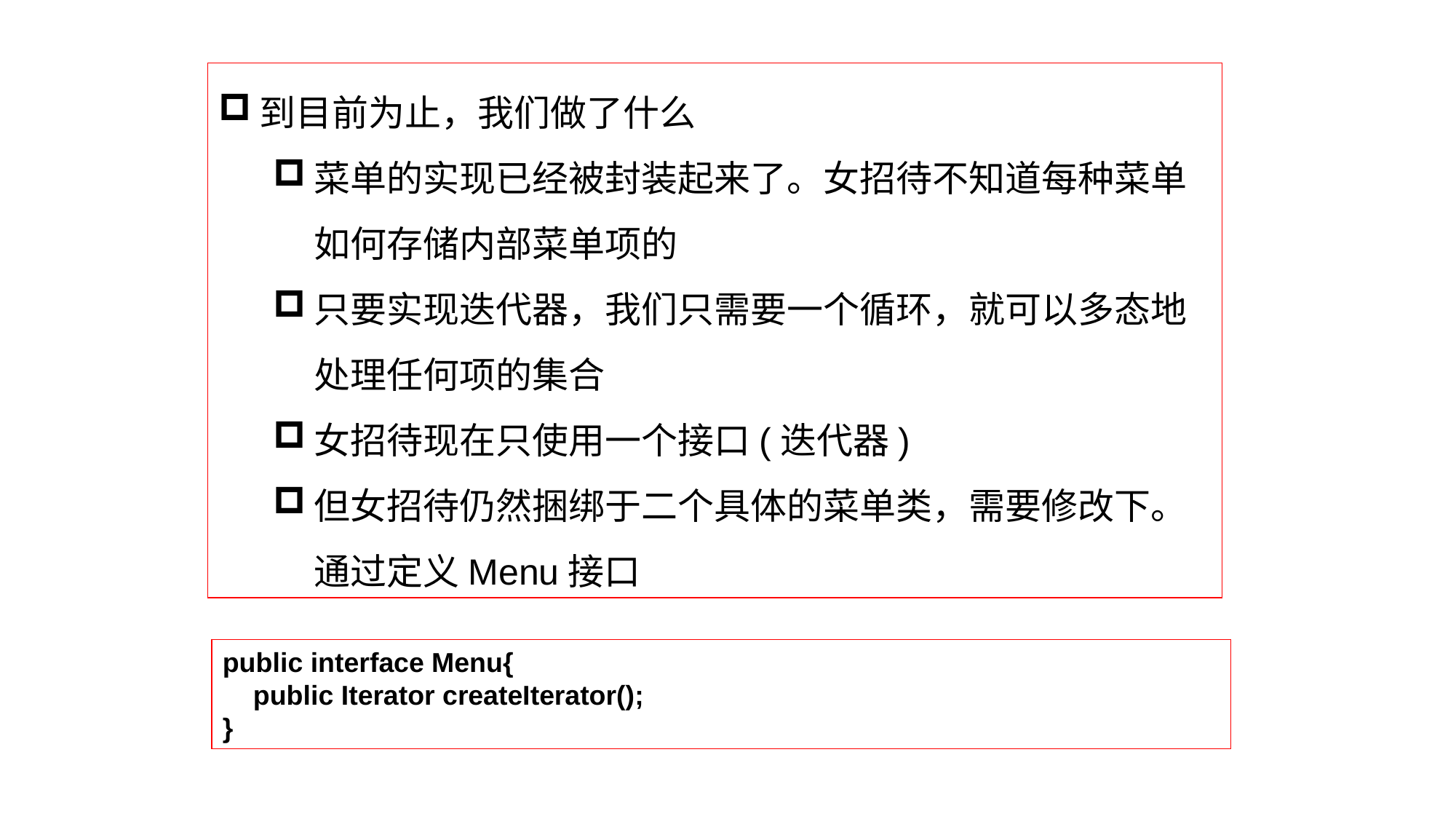

到目前为止，我们做了什么
菜单的实现已经被封装起来了。女招待不知道每种菜单如何存储内部菜单项的
只要实现迭代器，我们只需要一个循环，就可以多态地处理任何项的集合
女招待现在只使用一个接口(迭代器)
但女招待仍然捆绑于二个具体的菜单类，需要修改下。通过定义Menu接口
public interface Menu{
    public Iterator createIterator();
}
194